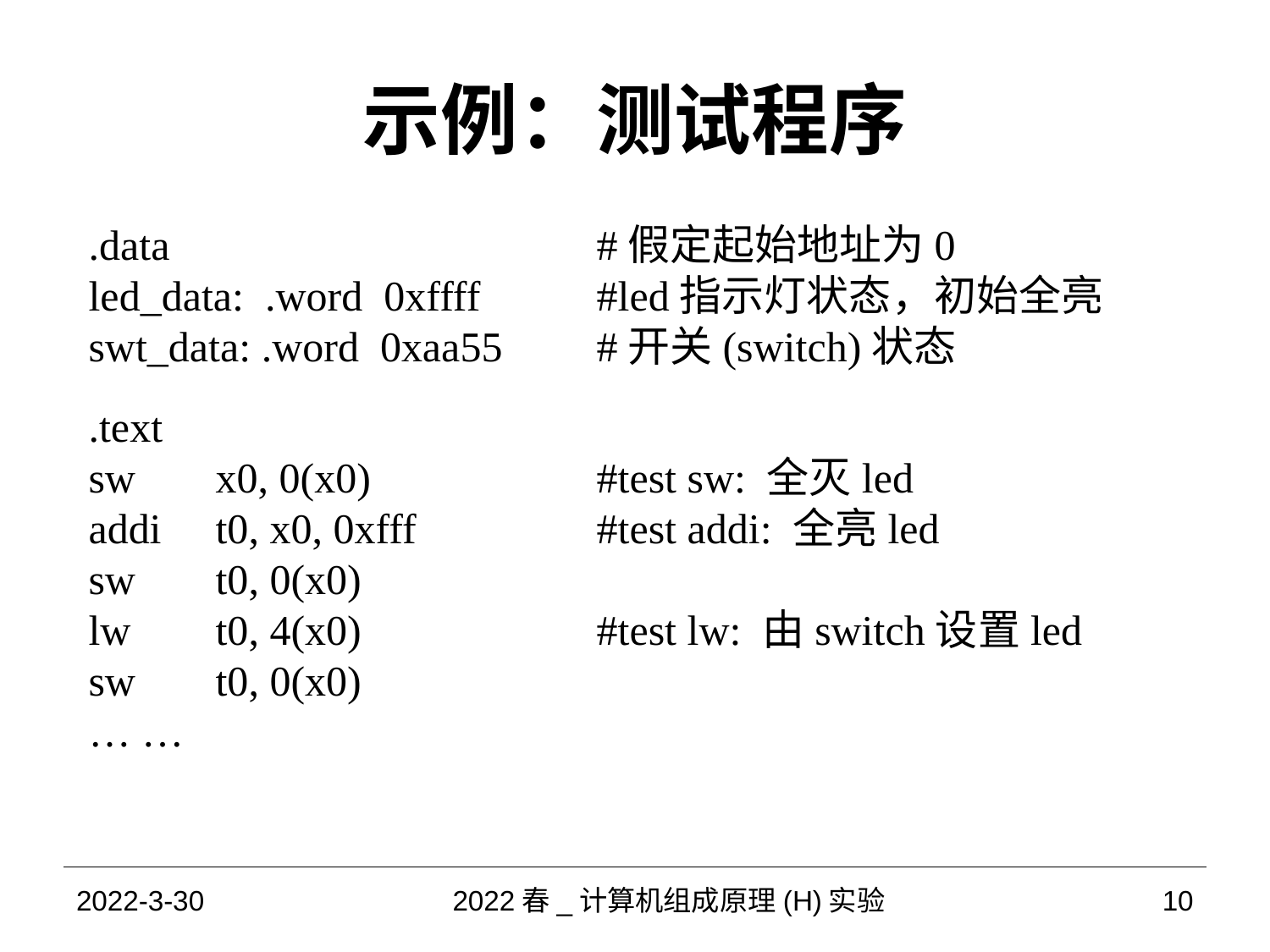

# 示例：测试程序
.data				#假定起始地址为0
led_data:  .word  0xffff	#led指示灯状态，初始全亮
swt_data: .word  0xaa55	#开关(switch)状态

.text
sw 	x0, 0(x0) 		#test sw: 全灭led
addi 	t0, x0, 0xfff 		#test addi: 全亮led
sw 	t0, 0(x0)
lw 	t0, 4(x0) 		#test lw: 由switch设置led
sw 	t0, 0(x0)
… …

2022-3-30
2022春_计算机组成原理(H)实验
10